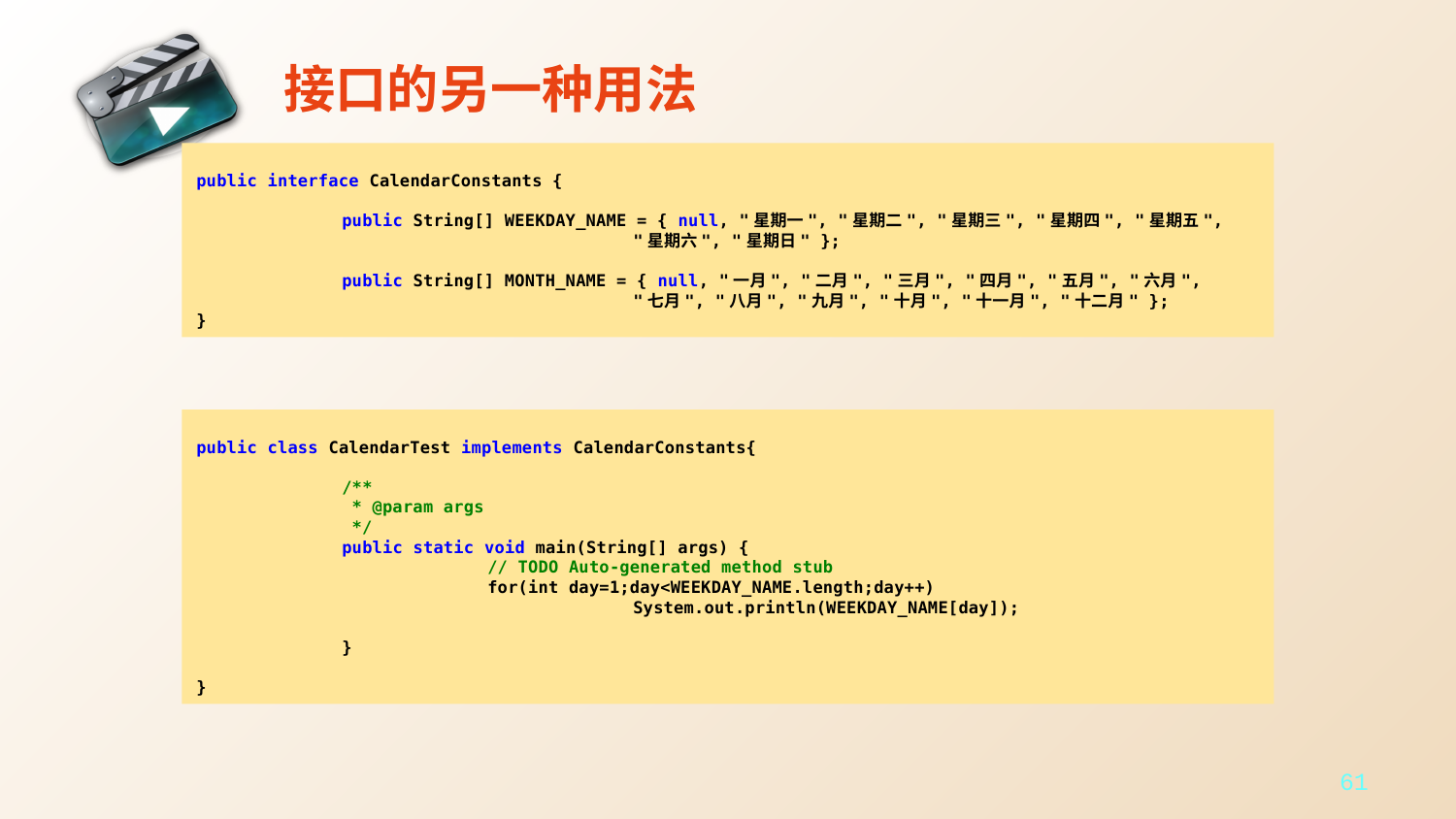

# 接口的另一种用法

public interface CalendarConstants {

	public String[] WEEKDAY_NAME = { null, "星期一", "星期二", "星期三", "星期四", "星期五",
			"星期六", "星期日" };

	public String[] MONTH_NAME = { null, "一月", "二月", "三月", "四月", "五月", "六月",
			"七月", "八月", "九月", "十月", "十一月", "十二月" };
}

public class CalendarTest implements CalendarConstants{

	/**
	 * @param args
	 */
	public static void main(String[] args) {
		// TODO Auto-generated method stub
		for(int day=1;day<WEEKDAY_NAME.length;day++)
			System.out.println(WEEKDAY_NAME[day]);

	}

}
61